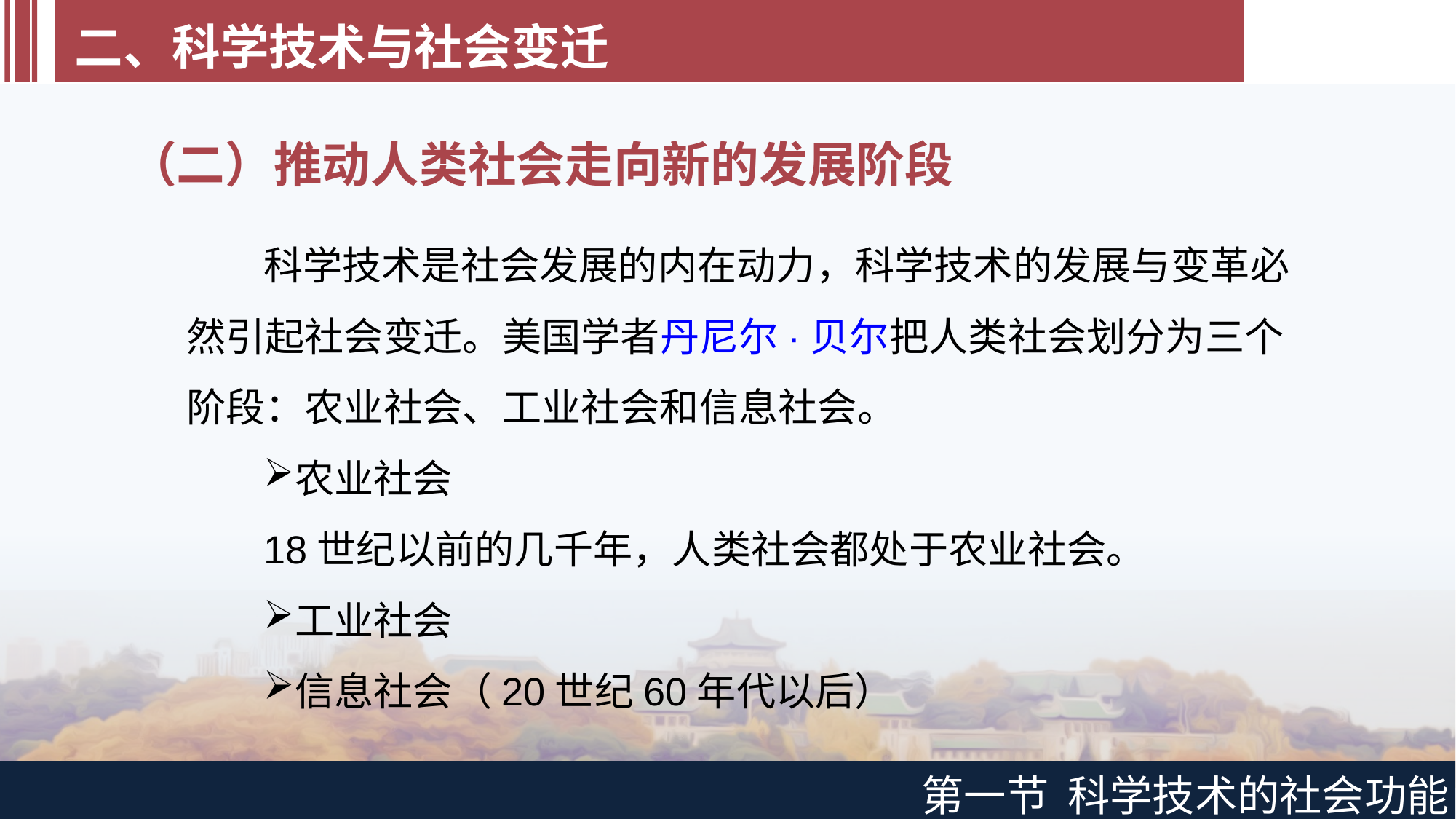

二、科学技术与社会变迁

（二）推动人类社会走向新的发展阶段
科学技术是社会发展的内在动力，科学技术的发展与变革必然引起社会变迁。美国学者丹尼尔·贝尔把人类社会划分为三个阶段：农业社会、工业社会和信息社会。
农业社会
18世纪以前的几千年，人类社会都处于农业社会。
工业社会
信息社会（20世纪60年代以后）
第一节  科学技术的社会功能